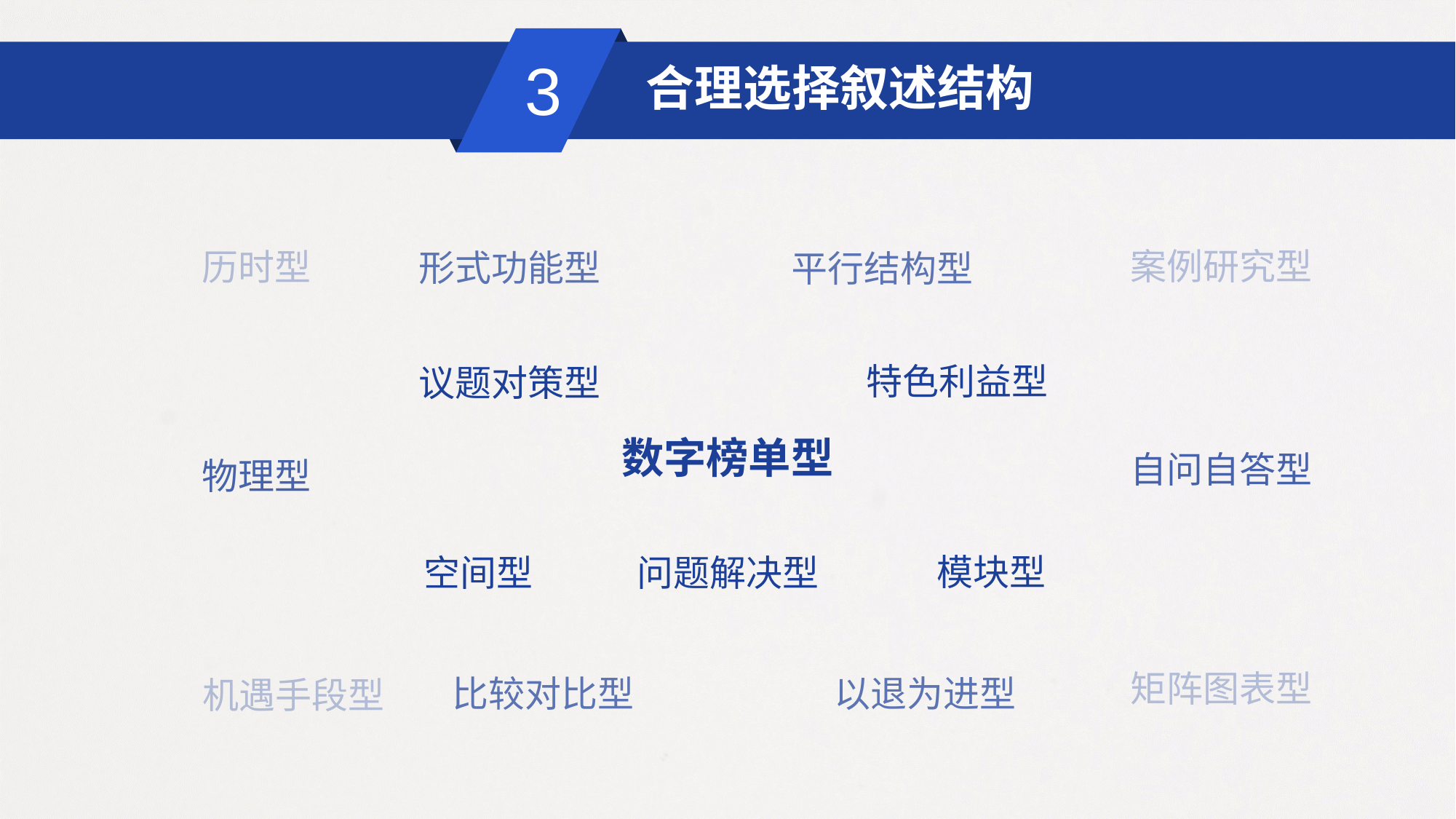

合理选择叙述结构

3

案例研究型
历时型
形式功能型
平行结构型
特色利益型
议题对策型
数字榜单型
自问自答型
物理型
模块型
空间型
问题解决型
矩阵图表型
以退为进型
比较对比型
机遇手段型